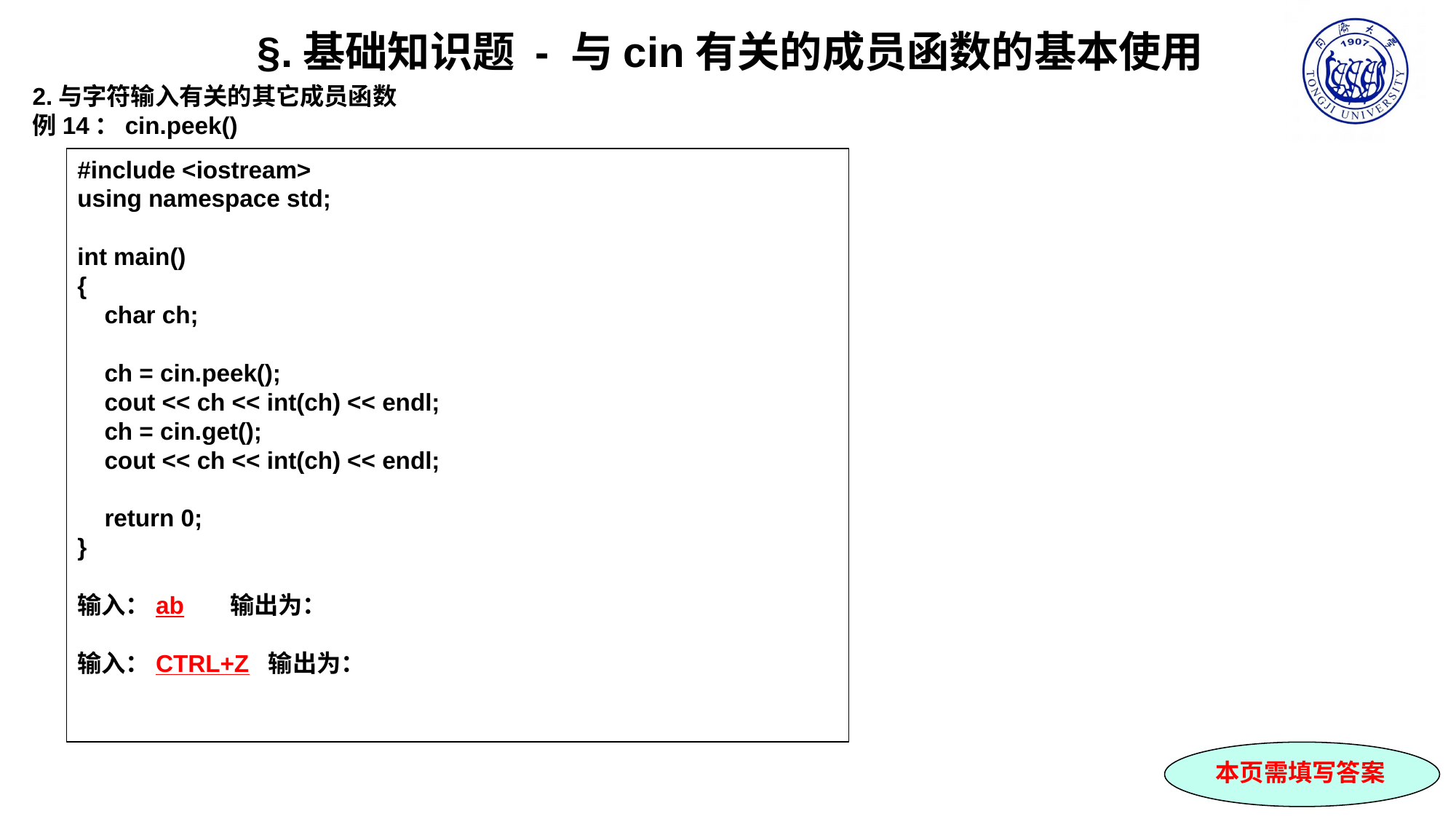

§.基础知识题 - 与cin有关的成员函数的基本使用
2.与字符输入有关的其它成员函数
例14：cin.peek()
#include <iostream>
using namespace std;

int main()
{
    char ch;

    ch = cin.peek();
    cout << ch << int(ch) << endl;
    ch = cin.get();
    cout << ch << int(ch) << endl;

    return 0;
}

输入：ab      输出为：

输入：CTRL+Z  输出为：
本页需填写答案